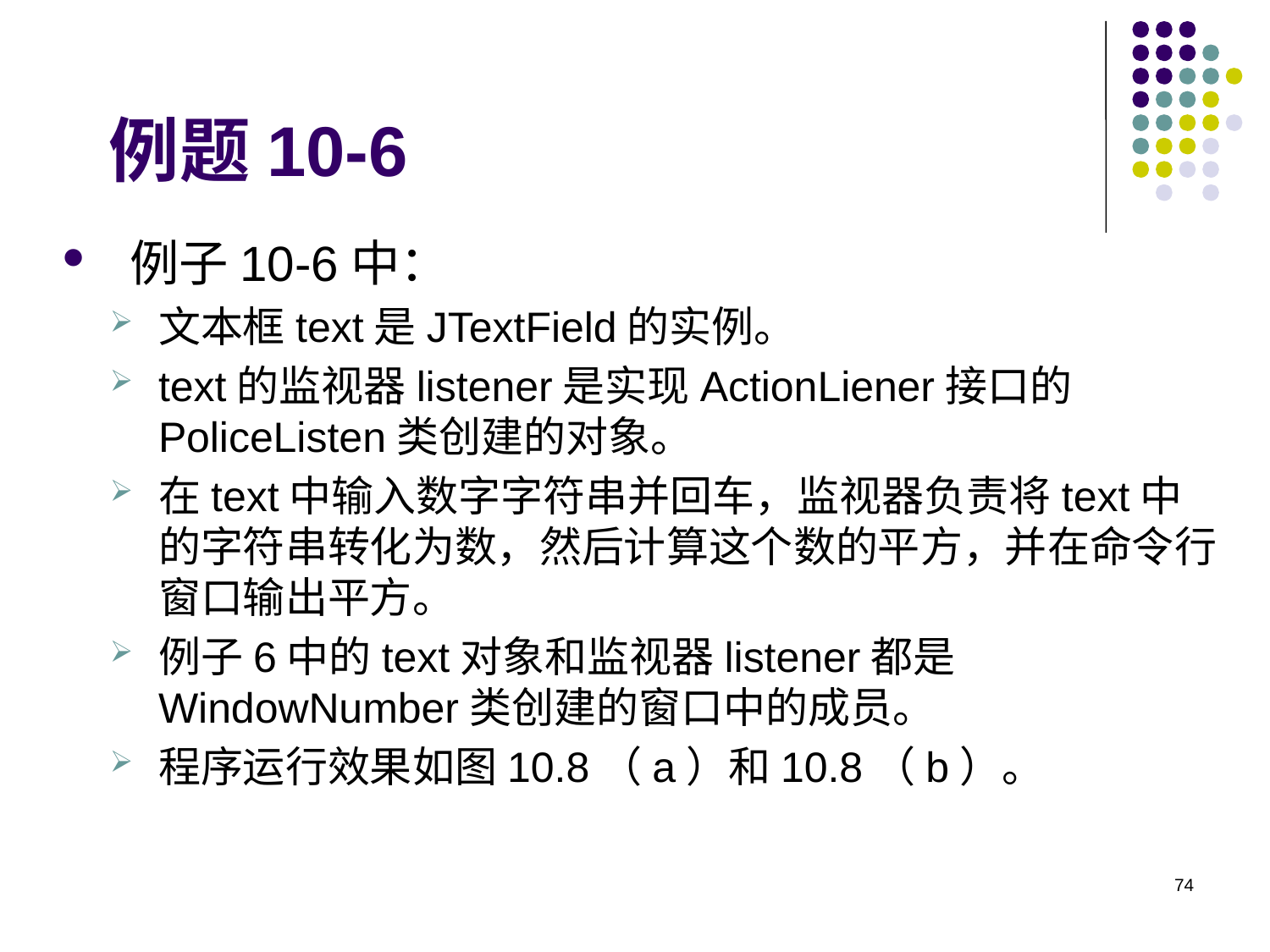

# 例题10-6
 例子10-6中：
文本框text是JTextField的实例。
text的监视器listener是实现ActionLiener接口的PoliceListen类创建的对象。
在text中输入数字字符串并回车，监视器负责将text中的字符串转化为数，然后计算这个数的平方，并在命令行窗口输出平方。
例子6中的text对象和监视器listener都是WindowNumber类创建的窗口中的成员。
程序运行效果如图10.8（a）和10.8（b）。
74